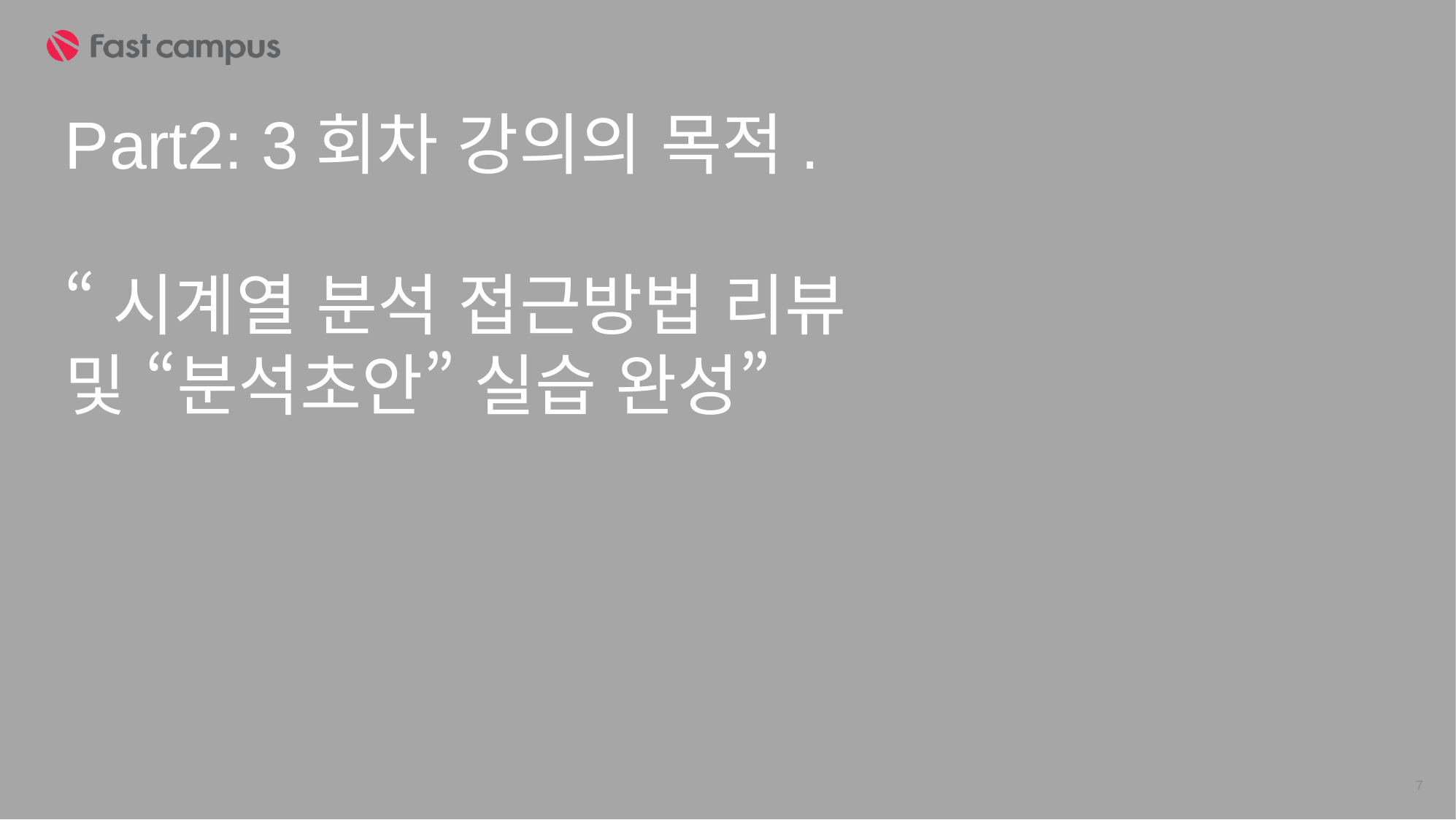

Part2: 3회차 강의의 목적.

“시계열 분석 접근방법 리뷰
및 “분석초안” 실습 완성”
7